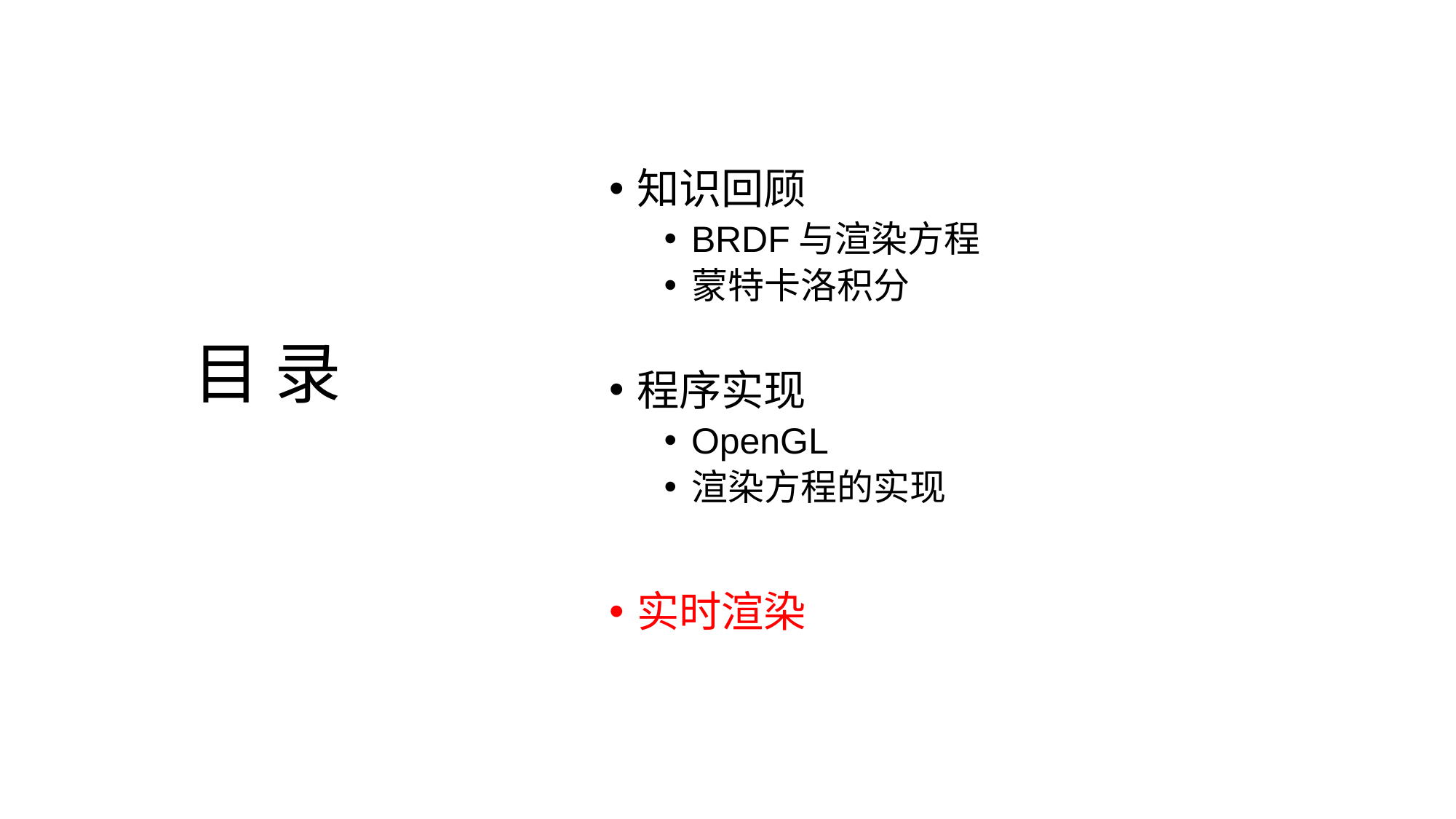

# 目 录
知识回顾
BRDF与渲染方程
蒙特卡洛积分

程序实现
OpenGL
渲染方程的实现

实时渲染